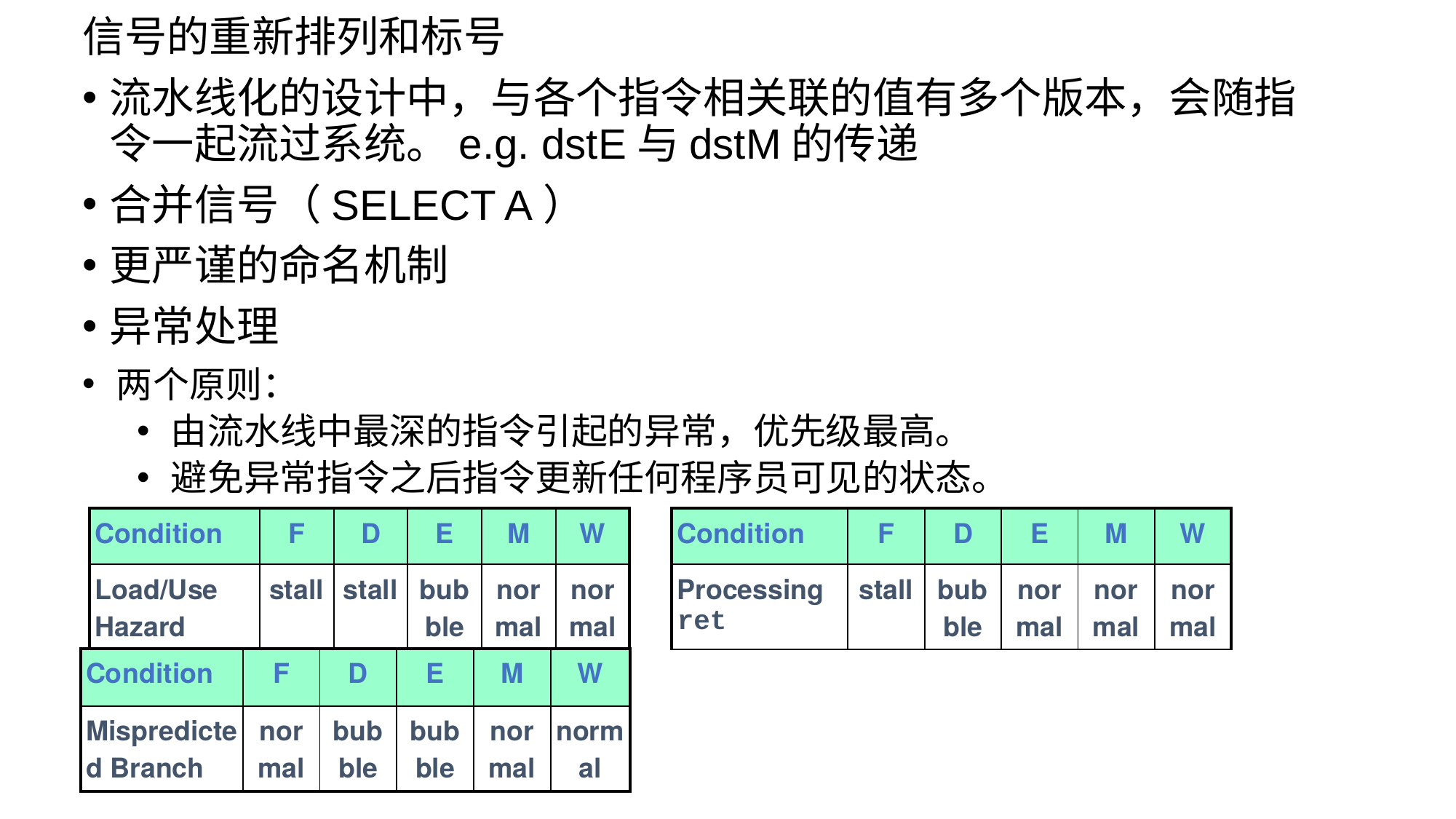

信号的重新排列和标号
流水线化的设计中，与各个指令相关联的值有多个版本，会随指令一起流过系统。e.g. dstE与dstM的传递
合并信号（SELECT A）
更严谨的命名机制
异常处理
两个原则：
由流水线中最深的指令引起的异常，优先级最高。
避免异常指令之后指令更新任何程序员可见的状态。

| Condition | F | D | E | M | W |
| --- | --- | --- | --- | --- | --- |
| Load/Use Hazard | stall | stall | bubble | normal | normal |
| Condition | F | D | E | M | W |
| --- | --- | --- | --- | --- | --- |
| Processing ret | stall | bubble | normal | normal | normal |
| Condition | F | D | E | M | W |
| --- | --- | --- | --- | --- | --- |
| Mispredicted Branch | normal | bubble | bubble | normal | normal |